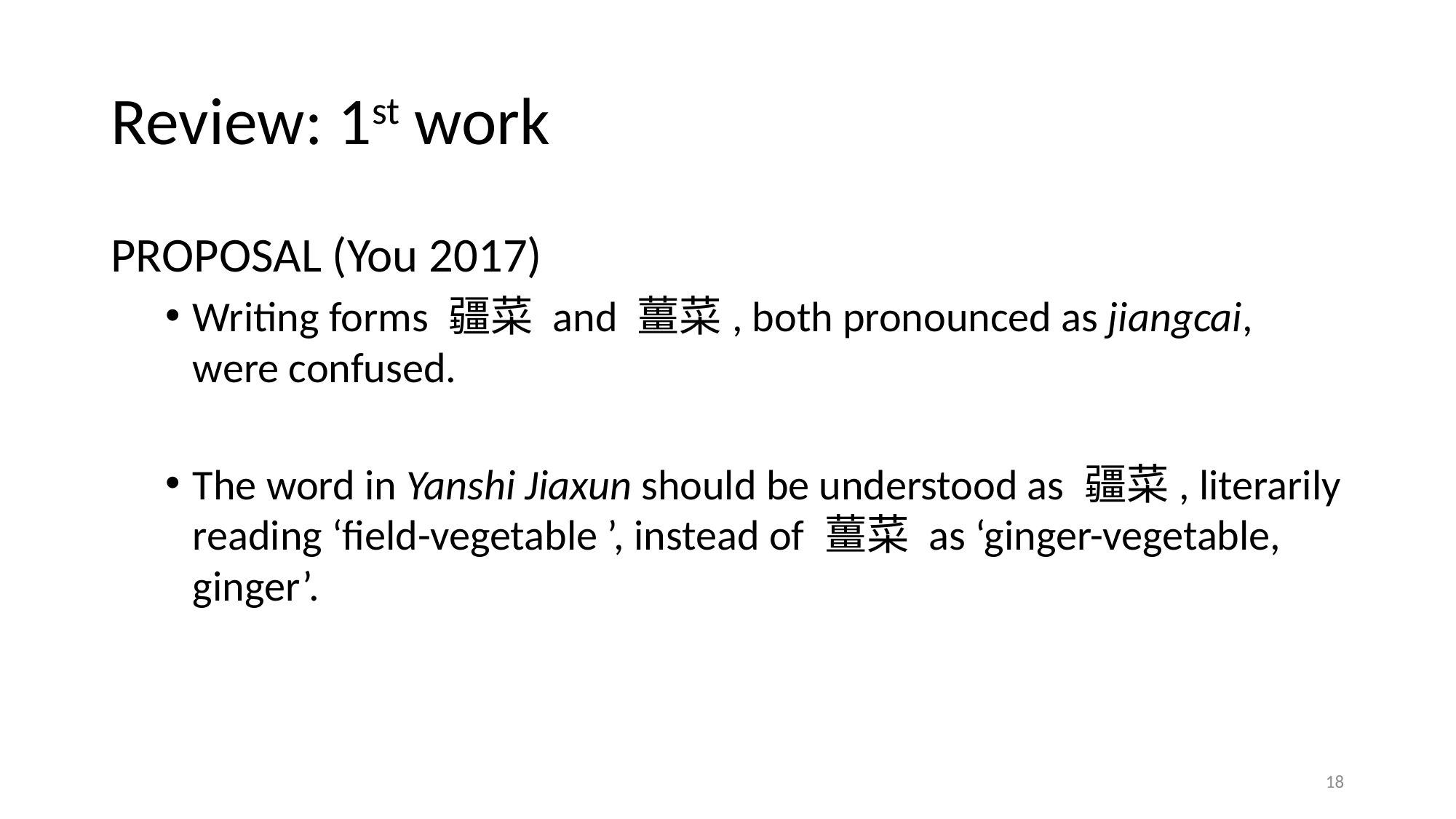

# Review: 1st work
PROPOSAL (You 2017)
Writing forms 疆菜 and 薑菜, both pronounced as jiangcai, were confused.

The word in Yanshi Jiaxun should be understood as 疆菜, literarily reading ‘field-vegetable ’, instead of 薑菜 as ‘ginger-vegetable, ginger’.
18